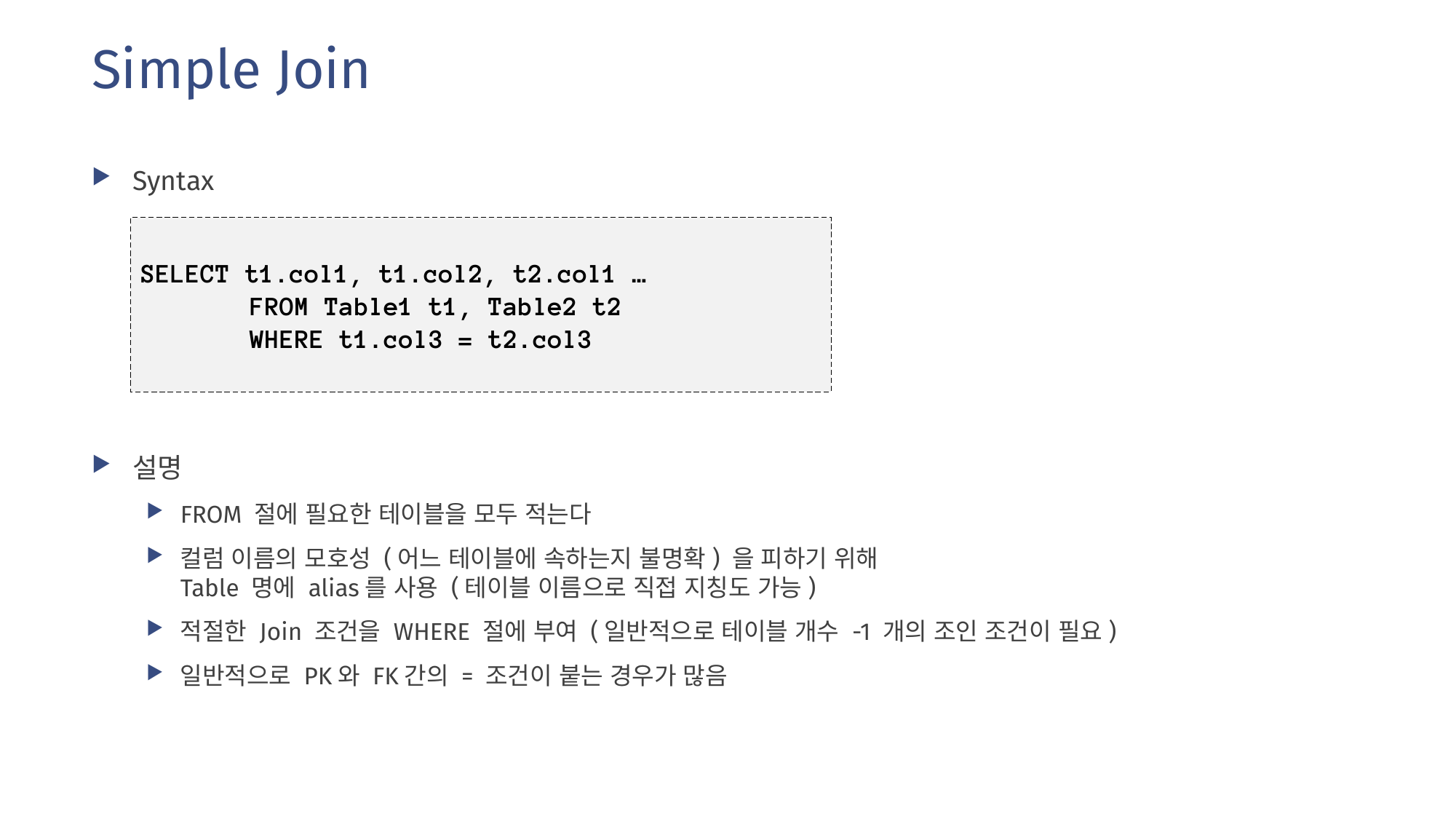

# Simple Join
Syntax

설명
FROM 절에 필요한 테이블을 모두 적는다
컬럼 이름의 모호성 (어느 테이블에 속하는지 불명확) 을 피하기 위해
Table 명에 alias를 사용 (테이블 이름으로 직접 지칭도 가능)
적절한 Join 조건을 WHERE 절에 부여 (일반적으로 테이블 개수 -1 개의 조인 조건이 필요)
일반적으로 PK와 FK간의 = 조건이 붙는 경우가 많음

SELECT t1.col1, t1.col2, t2.col1 …
	FROM Table1 t1, Table2 t2
	WHERE t1.col3 = t2.col3